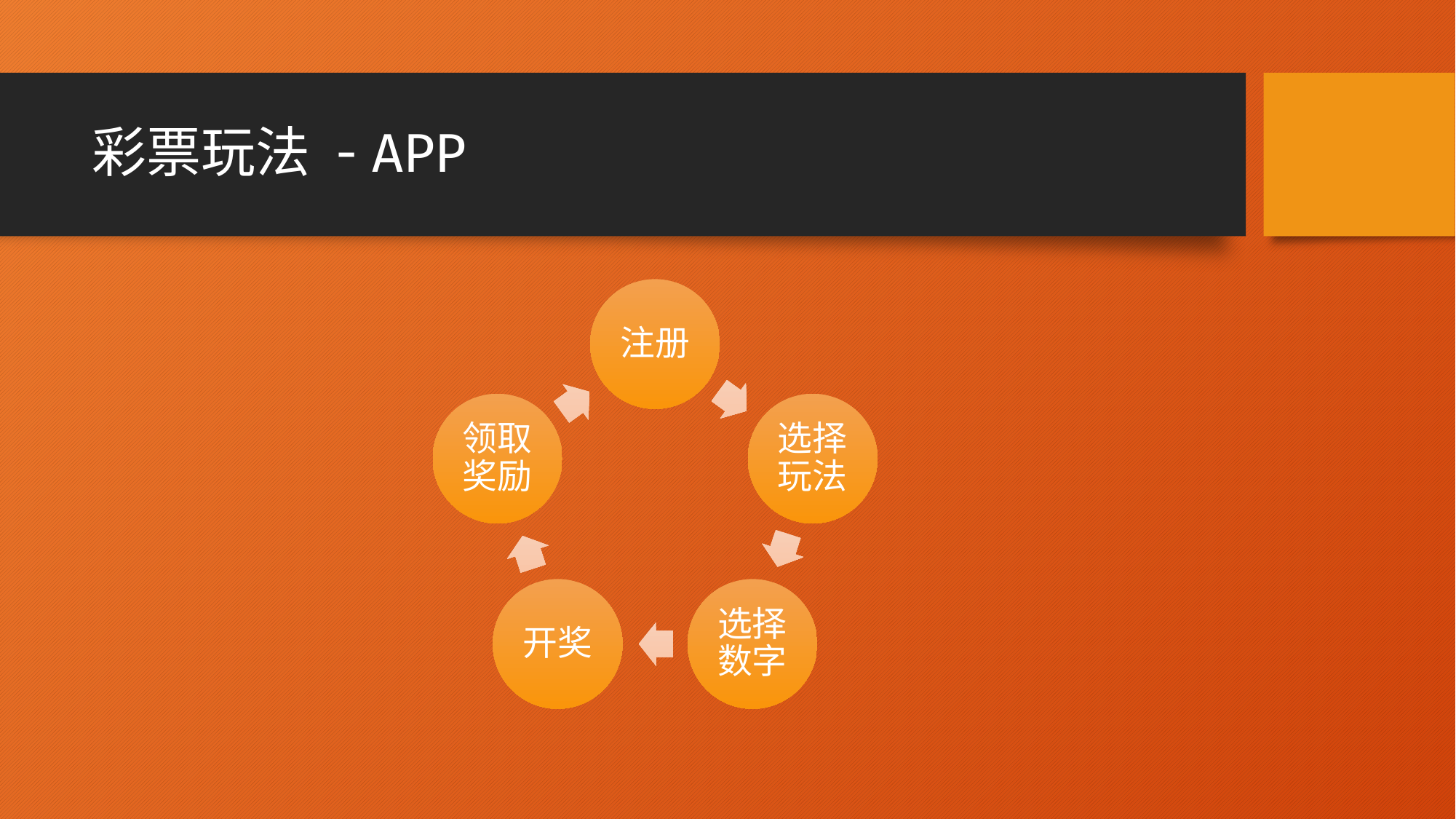

# 彩票玩法 - APP
注册

选择玩法

选择数字

开奖

领取奖励